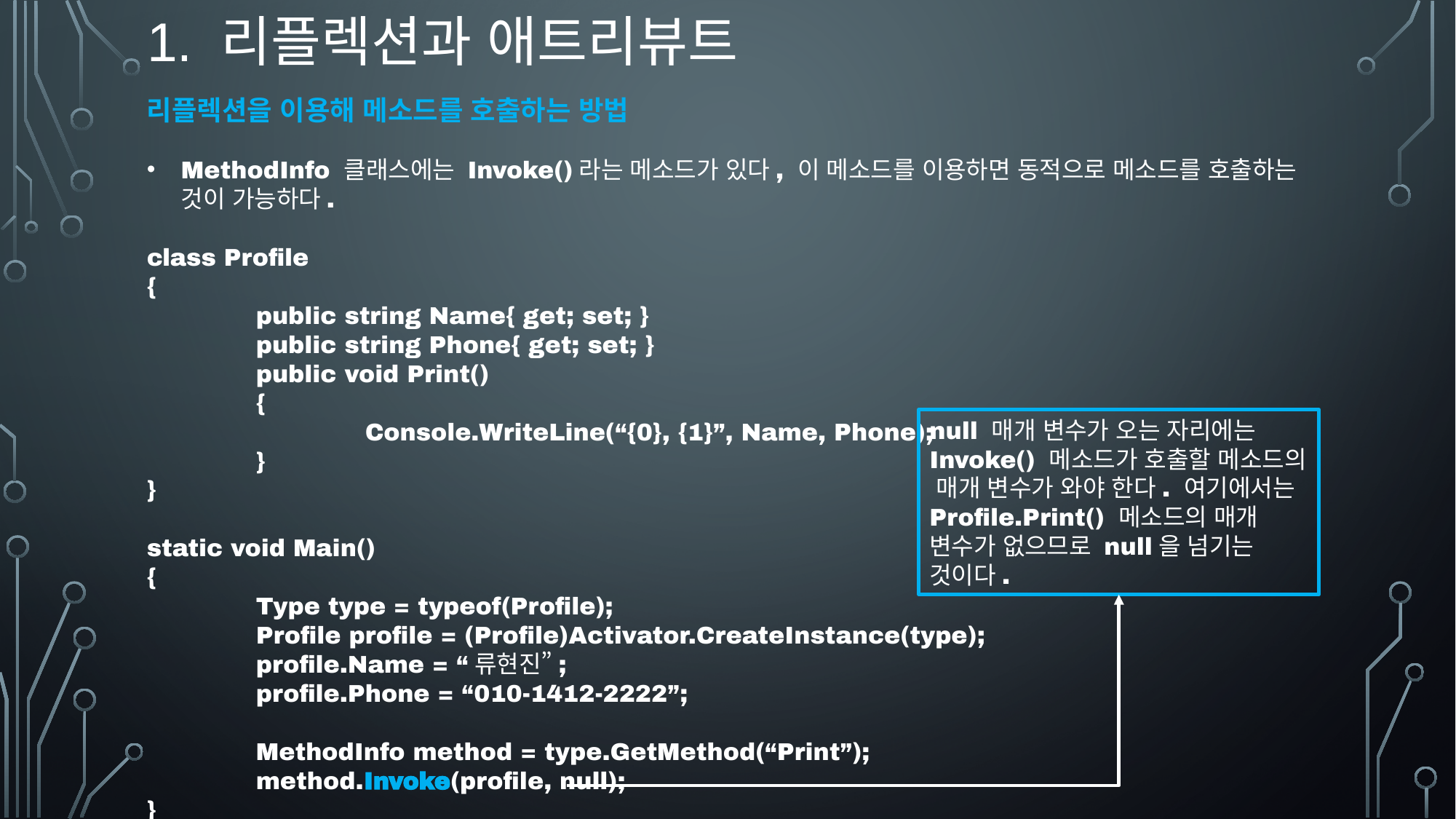

# 1. 리플렉션과 애트리뷰트
리플렉션을 이용해 메소드를 호출하는 방법

MethodInfo 클래스에는 Invoke()라는 메소드가 있다, 이 메소드를 이용하면 동적으로 메소드를 호출하는 것이 가능하다.

class Profile
{
	public string Name{ get; set; }
	public string Phone{ get; set; }
	public void Print()
	{
		Console.WriteLine(“{0}, {1}”, Name, Phone);
	}
}

static void Main()
{
	Type type = typeof(Profile);
	Profile profile = (Profile)Activator.CreateInstance(type);
	profile.Name = “류현진”;
	profile.Phone = “010-1412-2222”;

	MethodInfo method = type.GetMethod(“Print”);
	method.Invoke(profile, null);
}
null 매개 변수가 오는 자리에는 Invoke() 메소드가 호출할 메소드의  매개 변수가 와야 한다. 여기에서는 Profile.Print() 메소드의 매개 변수가 없으므로 null을 넘기는 것이다.